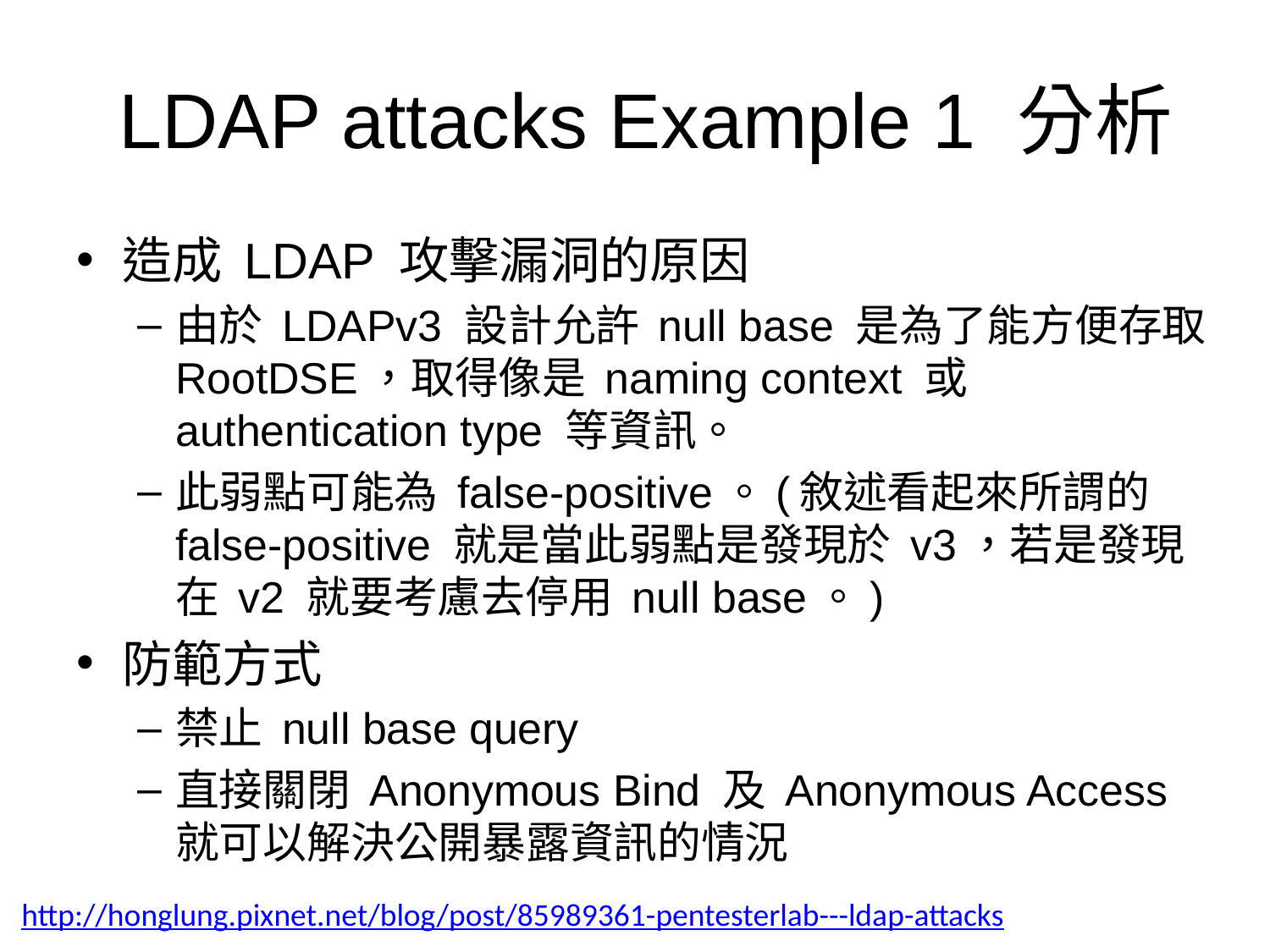

# LDAP attacks Example 1 分析
造成 LDAP 攻擊漏洞的原因
由於 LDAPv3 設計允許 null base 是為了能方便存取 RootDSE，取得像是 naming context 或 authentication type 等資訊。
此弱點可能為 false-positive。(敘述看起來所謂的false-positive 就是當此弱點是發現於 v3，若是發現在 v2 就要考慮去停用 null base。)
防範方式
禁止 null base query
直接關閉 Anonymous Bind 及 Anonymous Access 就可以解決公開暴露資訊的情況
http://honglung.pixnet.net/blog/post/85989361-pentesterlab---ldap-attacks